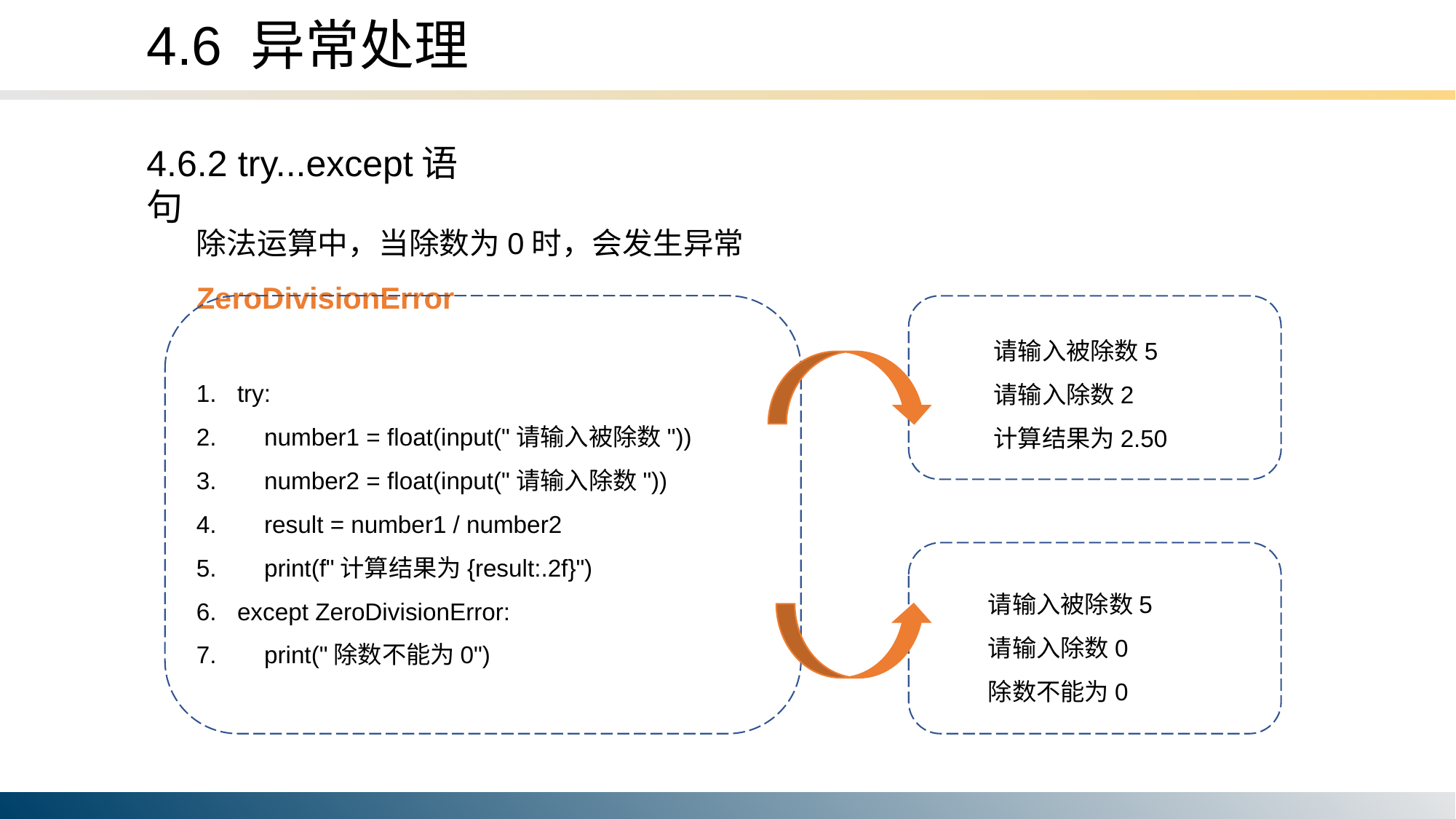

4.6 异常处理
4.6.2 try...except语句
除法运算中，当除数为0时，会发生异常ZeroDivisionError

请输入被除数5
请输入除数2
计算结果为2.50

try:
    number1 = float(input("请输入被除数"))
    number2 = float(input("请输入除数"))
    result = number1 / number2
    print(f"计算结果为{result:.2f}")
except ZeroDivisionError:
    print("除数不能为0")

请输入被除数5
请输入除数0
除数不能为0